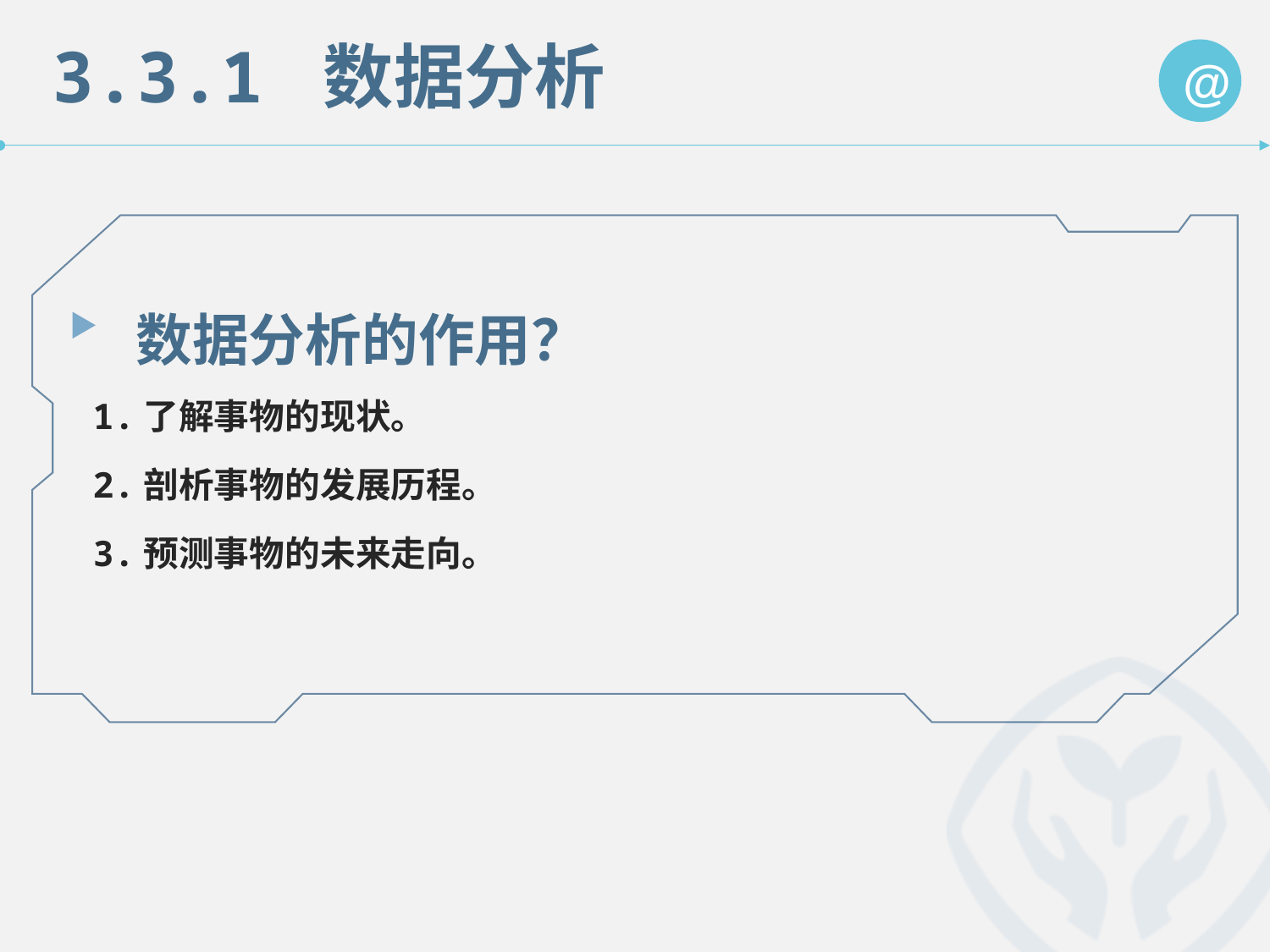

3.3.1 数据分析
@

数据分析的作用？

1.了解事物的现状。
2.剖析事物的发展历程。
3.预测事物的未来走向。